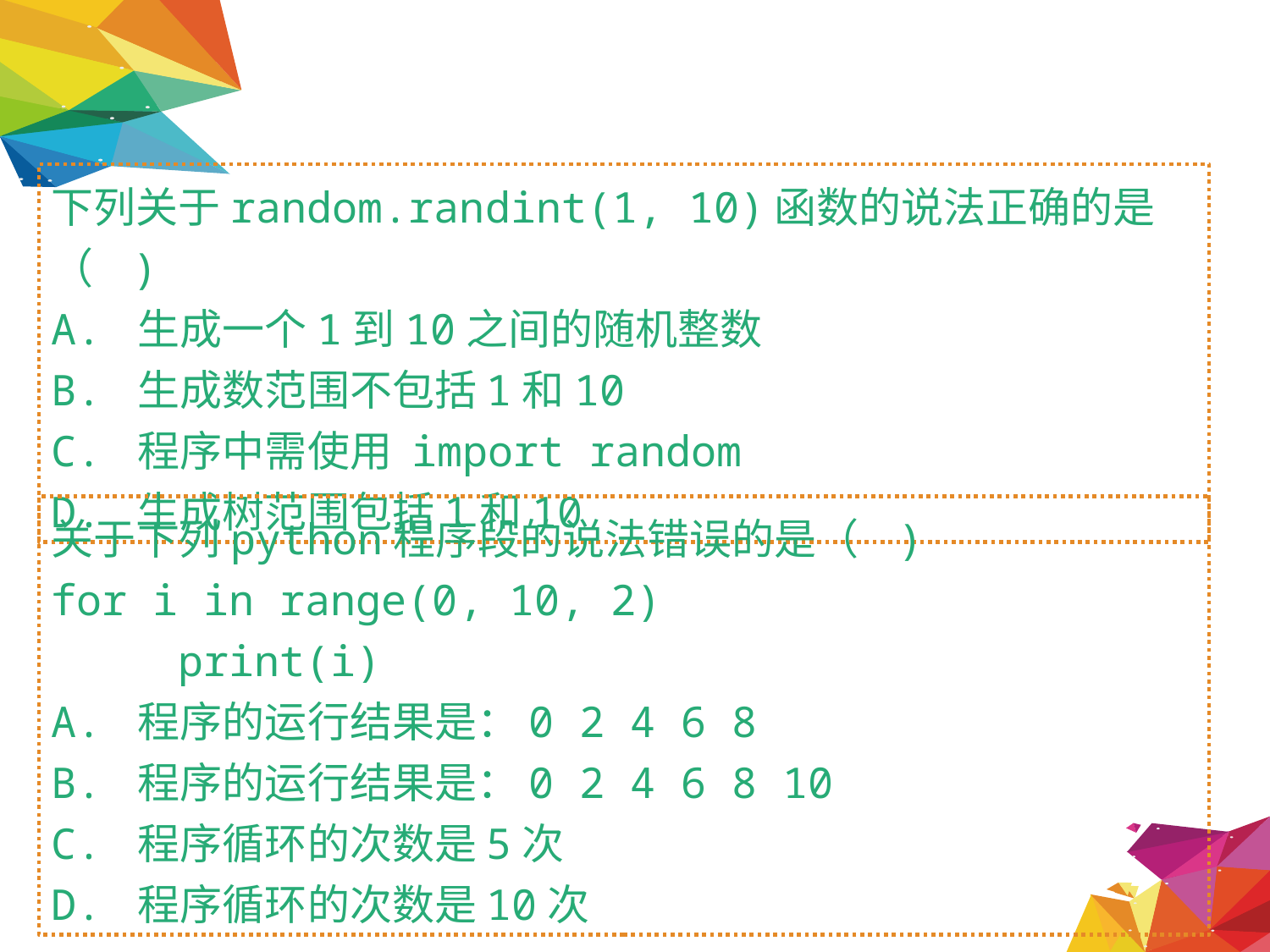

下列关于random.randint(1, 10)函数的说法正确的是（   )
A. 生成一个1到10之间的随机整数
B. 生成数范围不包括1和10
C. 程序中需使用 import random
D. 生成树范围包括1和10
关于下列python程序段的说法错误的是（   )
for i in range(0, 10, 2)
	print(i)
A. 程序的运行结果是：0 2 4 6 8
B. 程序的运行结果是：0 2 4 6 8 10
C. 程序循环的次数是5次
D. 程序循环的次数是10次